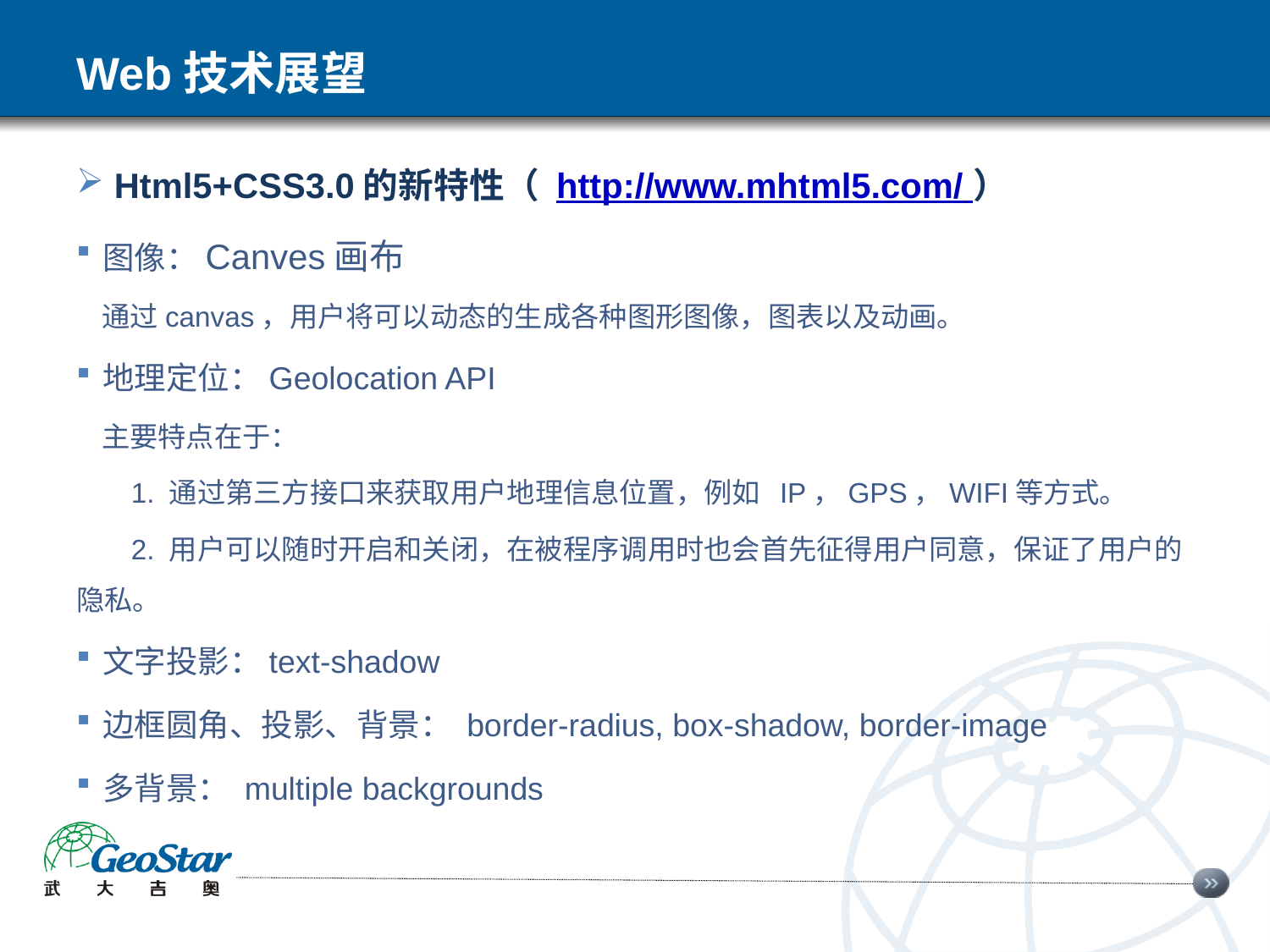

# Web技术展望
 Html5+CSS3.0的新特性（ http://www.mhtml5.com/ ）
图像：Canves画布
   通过canvas，用户将可以动态的生成各种图形图像，图表以及动画。
地理定位：Geolocation API
   主要特点在于：
       1. 通过第三方接口来获取用户地理信息位置，例如  IP，GPS，WIFI等方式。
       2. 用户可以随时开启和关闭，在被程序调用时也会首先征得用户同意，保证了用户的隐私。
文字投影：text-shadow
边框圆角、投影、背景： border-radius, box-shadow, border-image
多背景： multiple backgrounds